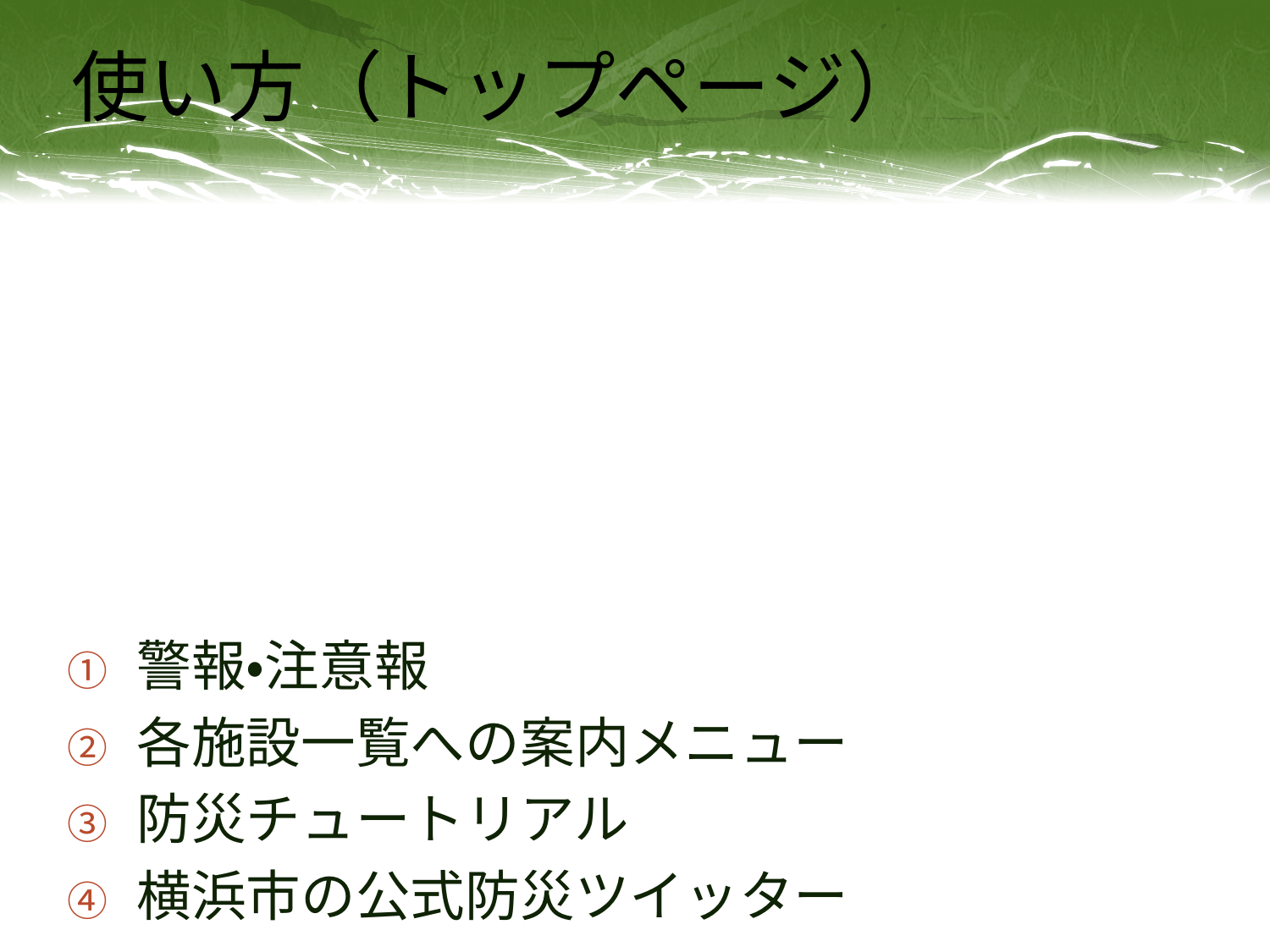

# 使い方（トップページ）
警報・注意報
各施設一覧への案内メニュー
防災チュートリアル
横浜市の公式防災ツイッター